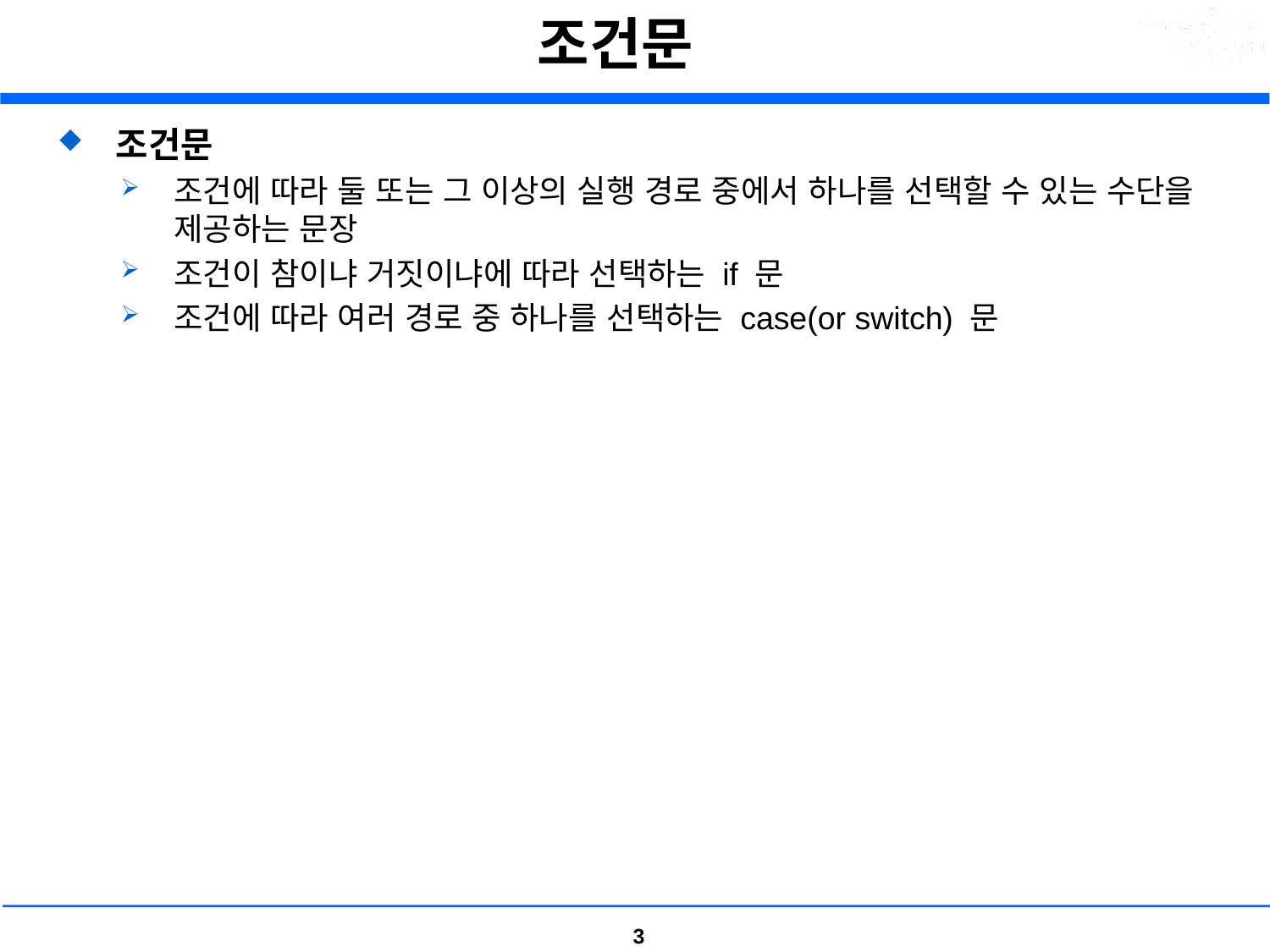

# 조건문
조건문
조건에 따라 둘 또는 그 이상의 실행 경로 중에서 하나를 선택할 수 있는 수단을 제공하는 문장
조건이 참이냐 거짓이냐에 따라 선택하는 if 문
조건에 따라 여러 경로 중 하나를 선택하는 case(or switch) 문